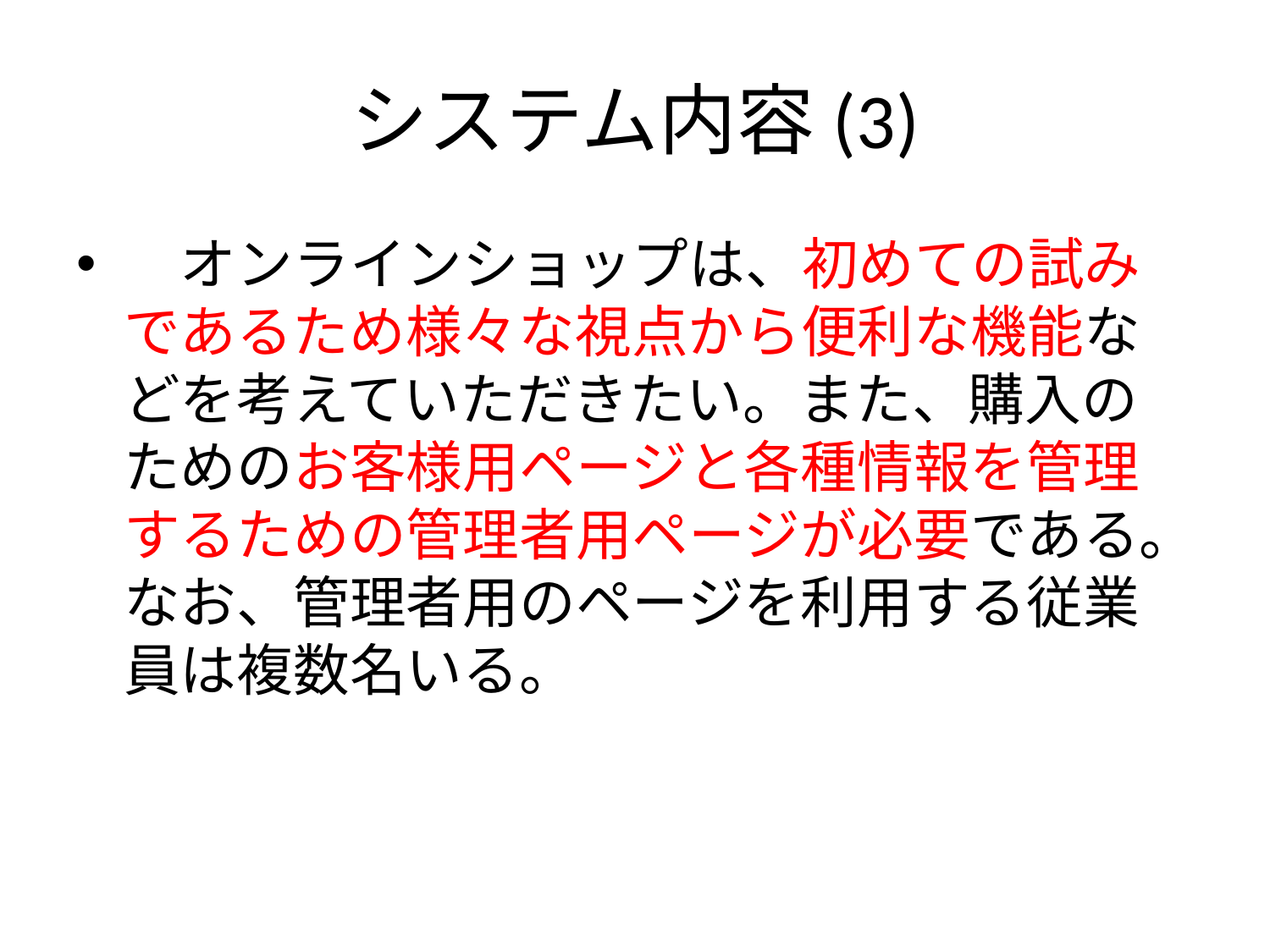

# システム内容(3)
　オンラインショップは、初めての試みであるため様々な視点から便利な機能などを考えていただきたい。また、購入のためのお客様用ページと各種情報を管理するための管理者用ページが必要である。なお、管理者用のページを利用する従業員は複数名いる。